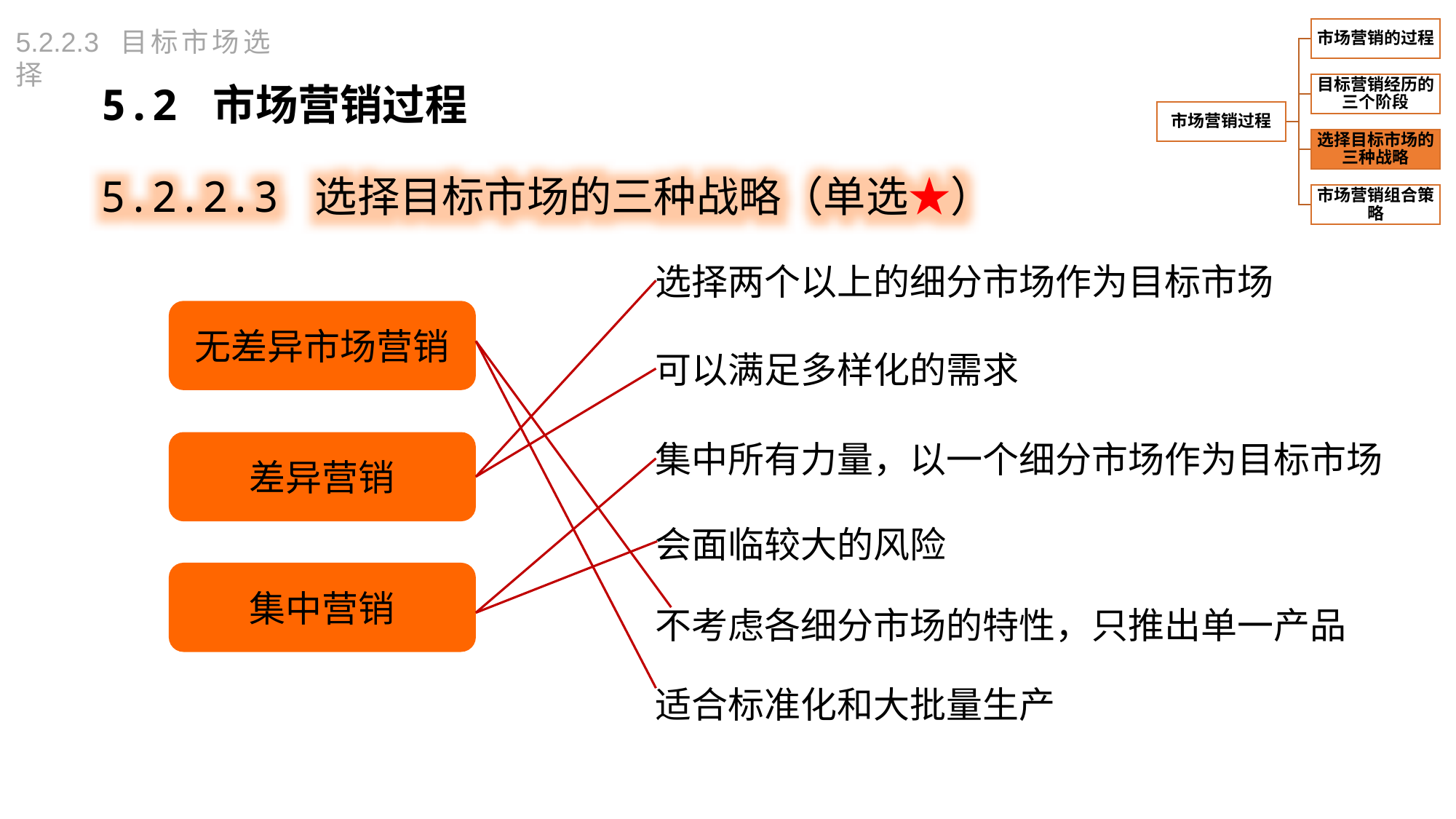

市场营销过程
市场营销的过程
目标营销经历的三个阶段
选择目标市场的三种战略
市场营销组合策略
5.2.2.3 目标市场选择
5.2 市场营销过程
5.2.2.3 选择目标市场的三种战略（单选★）
选择两个以上的细分市场作为目标市场
无差异市场营销
可以满足多样化的需求
集中所有力量，以一个细分市场作为目标市场
差异营销
会面临较大的风险
集中营销
不考虑各细分市场的特性，只推出单一产品
适合标准化和大批量生产